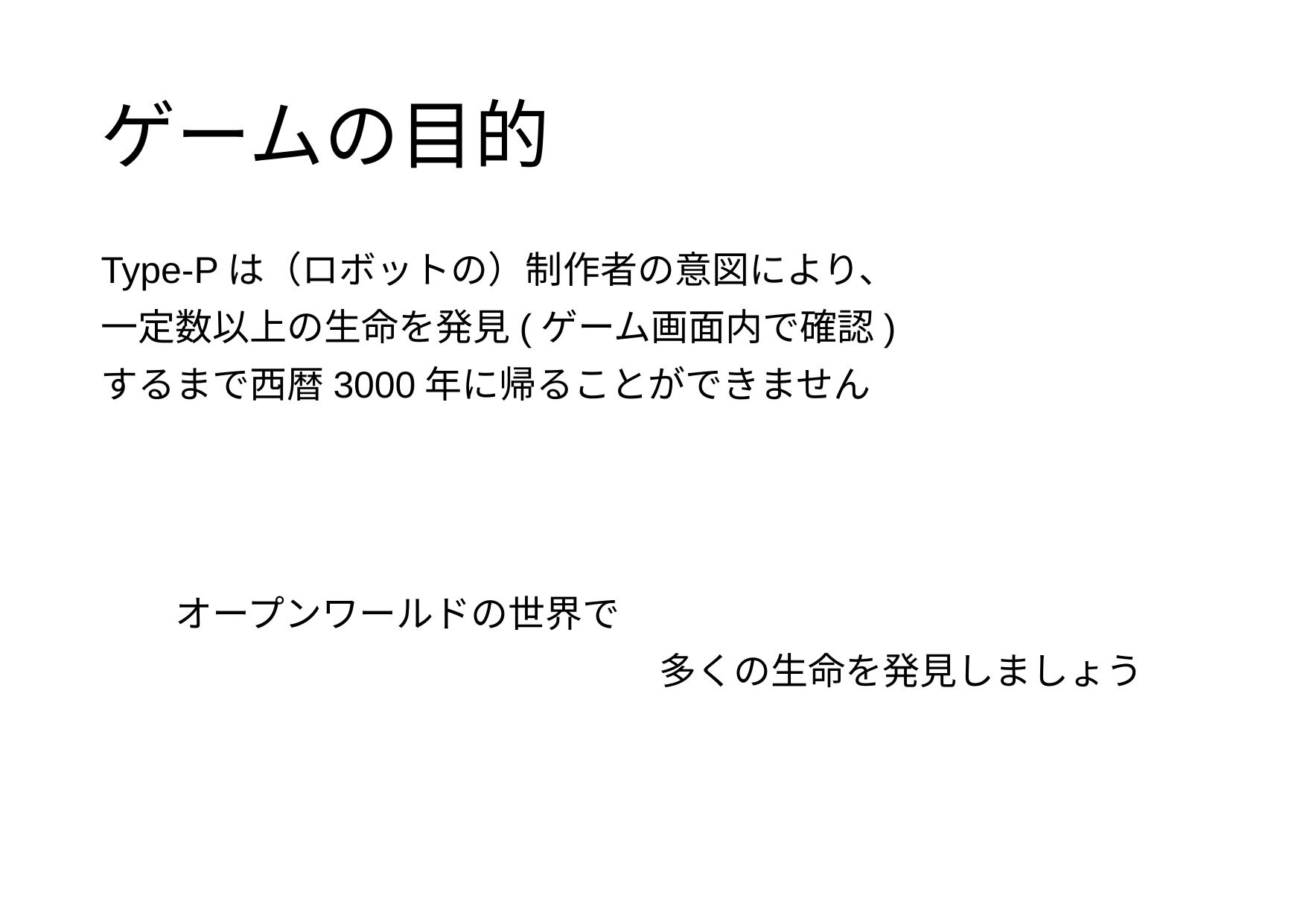

# ゲームの目的
Type-Pは（ロボットの）制作者の意図により、
一定数以上の生命を発見(ゲーム画面内で確認)
するまで西暦3000年に帰ることができません

　　オープンワールドの世界で
　　　　　　　　　　　　　　　多くの生命を発見しましょう